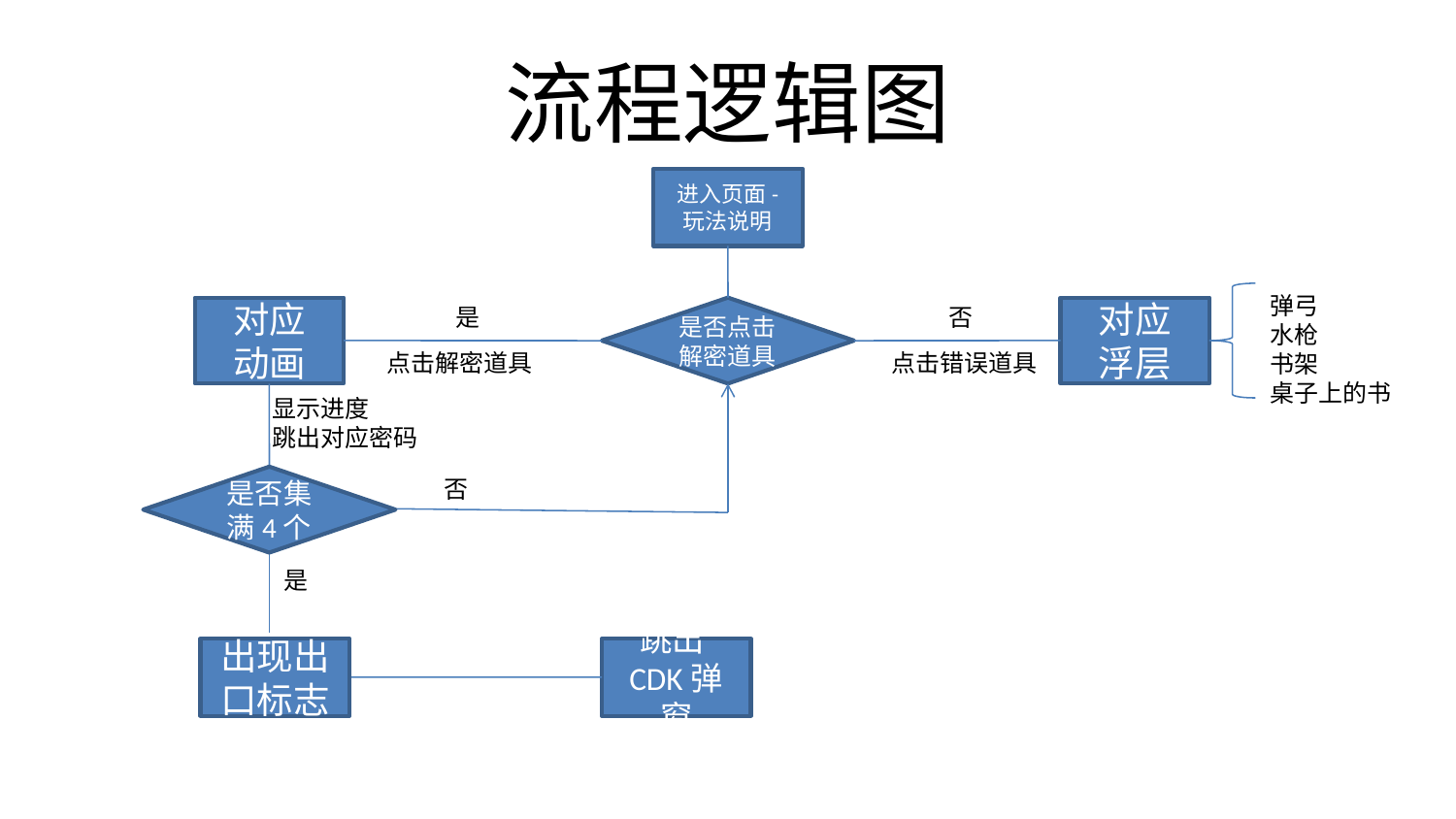

# 流程逻辑图
进入页面-
玩法说明

弹弓
水枪
书架
桌子上的书
是
否
对应
动画
是否点击解密道具
对应
浮层
点击解密道具
点击错误道具
显示进度
跳出对应密码
是否集满4个
否
是
出现出口标志
跳出CDK弹窗